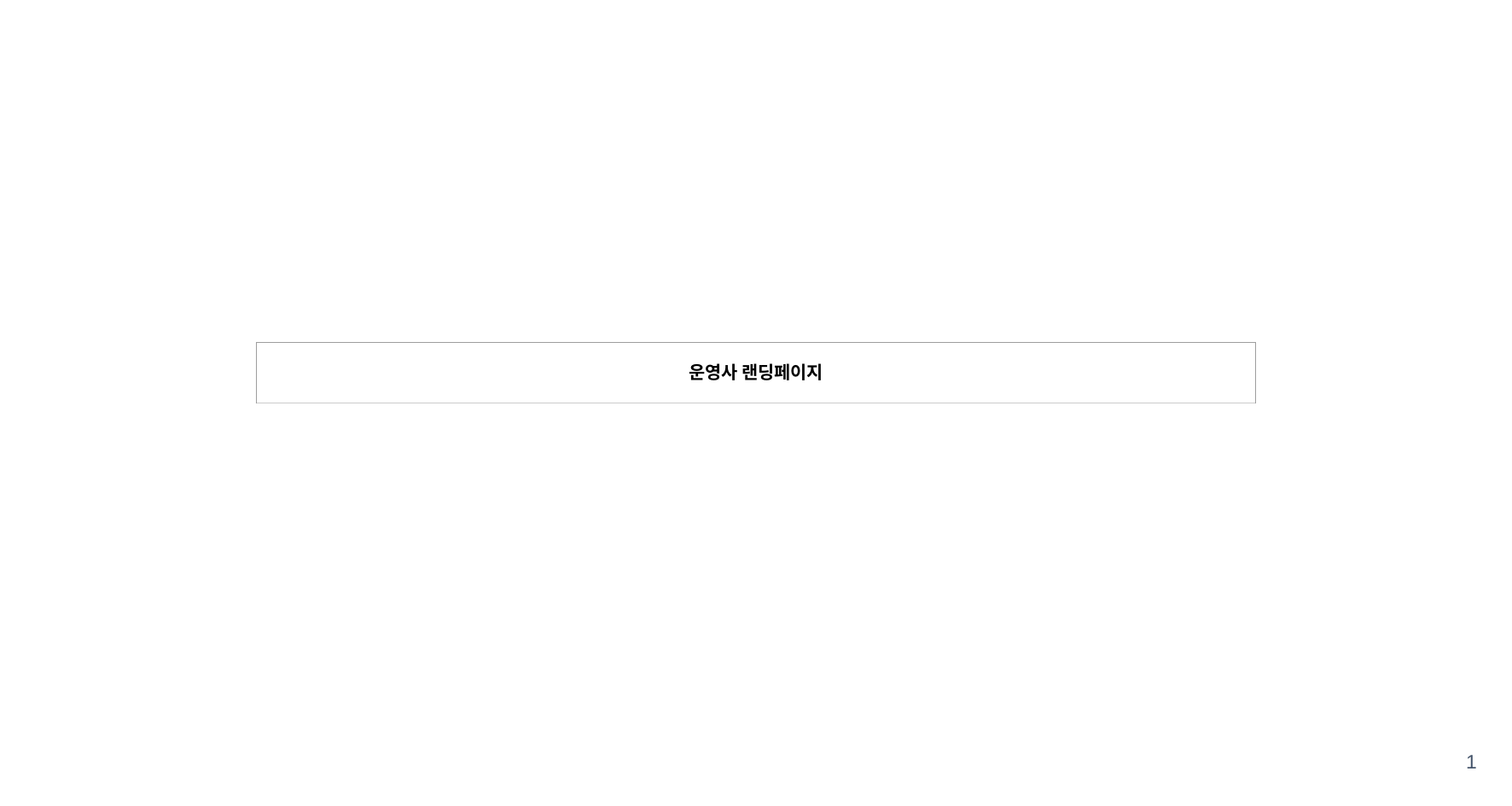

| 운영사 랜딩페이지 |
| --- |
1